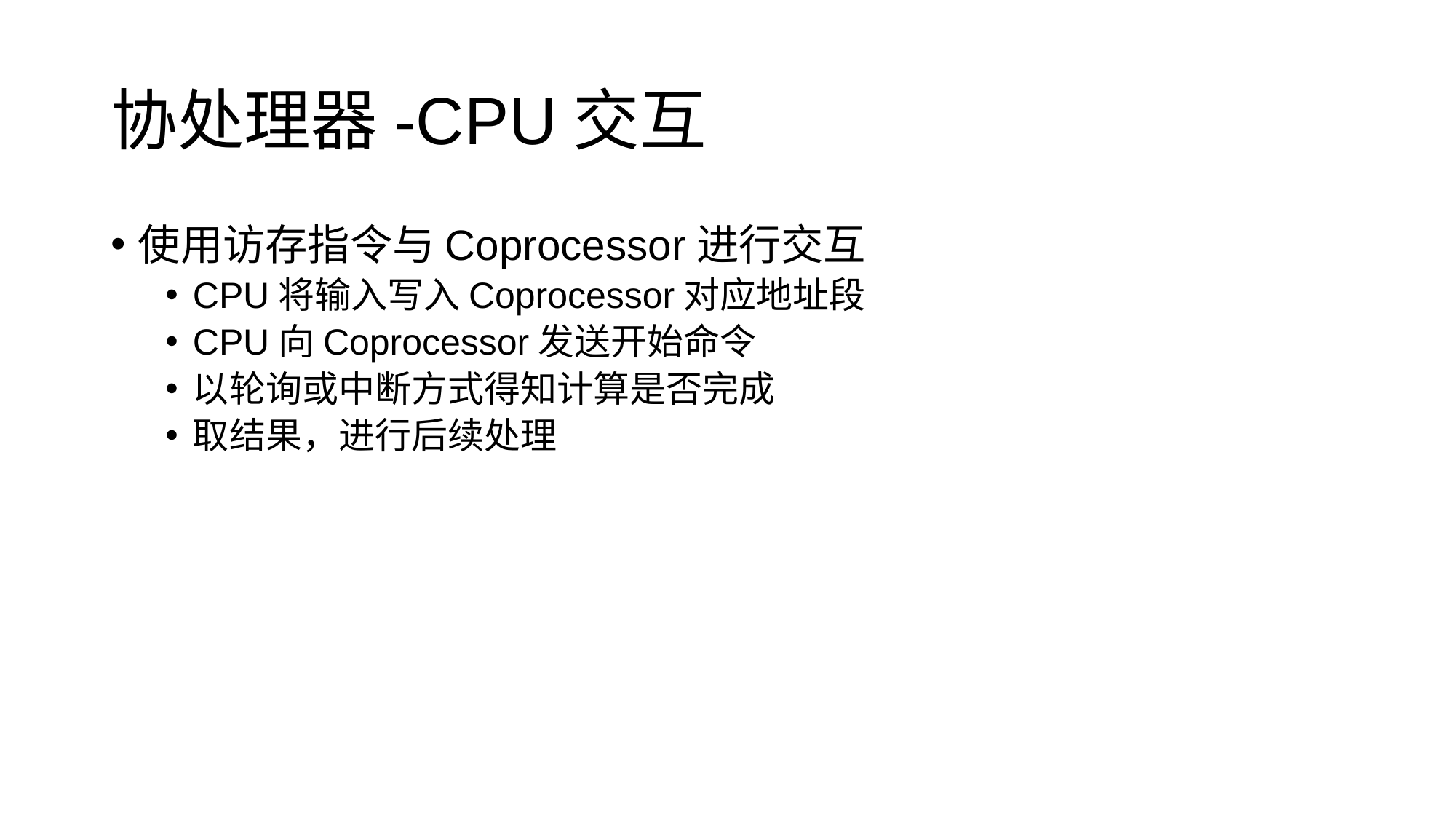

# 协处理器-CPU交互
使用访存指令与Coprocessor进行交互
CPU将输入写入Coprocessor对应地址段
CPU向Coprocessor发送开始命令
以轮询或中断方式得知计算是否完成
取结果，进行后续处理